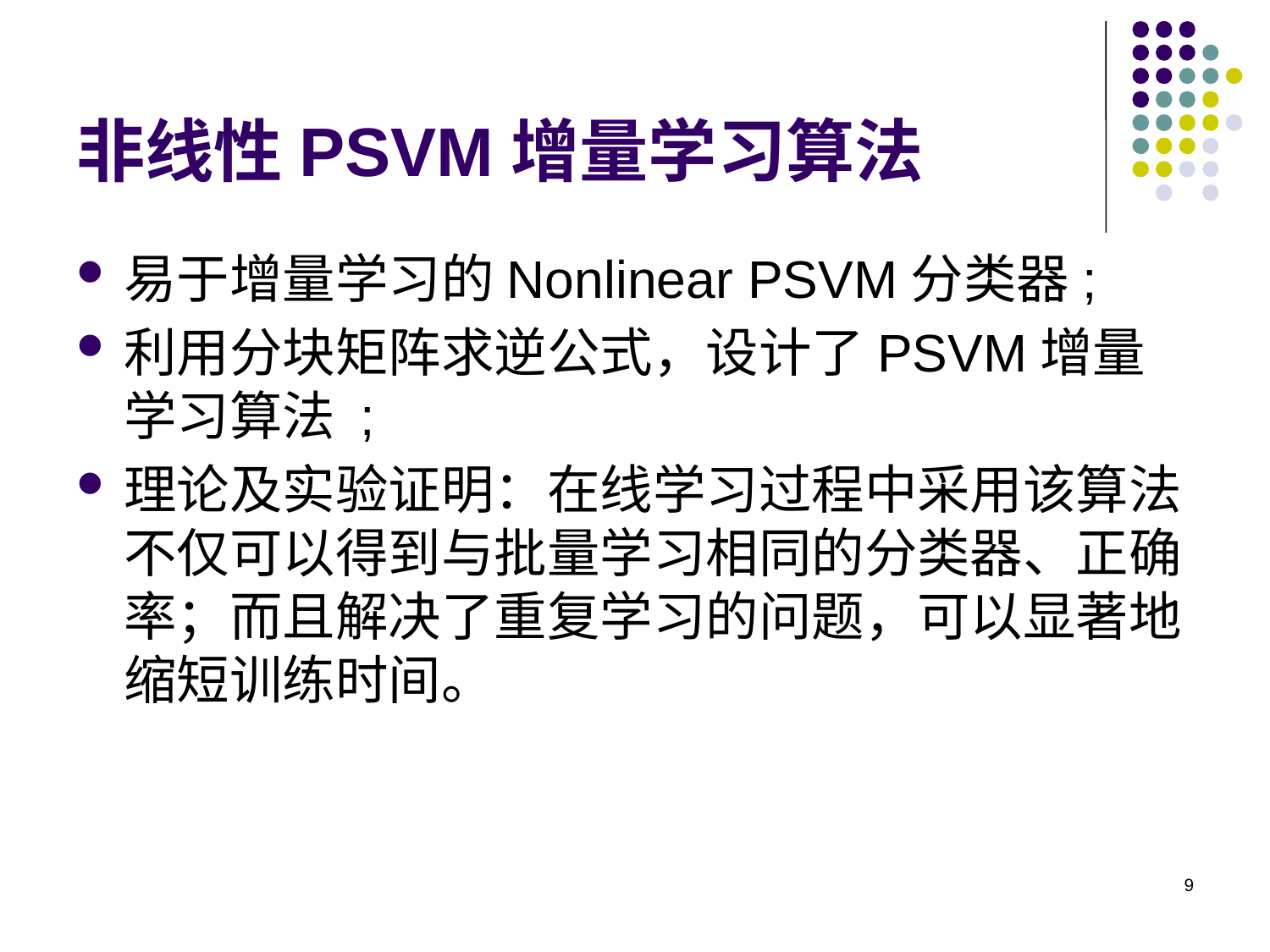

# 非线性PSVM增量学习算法
易于增量学习的Nonlinear PSVM分类器;
利用分块矩阵求逆公式，设计了PSVM增量学习算法 ;
理论及实验证明：在线学习过程中采用该算法不仅可以得到与批量学习相同的分类器、正确率；而且解决了重复学习的问题，可以显著地缩短训练时间。

9